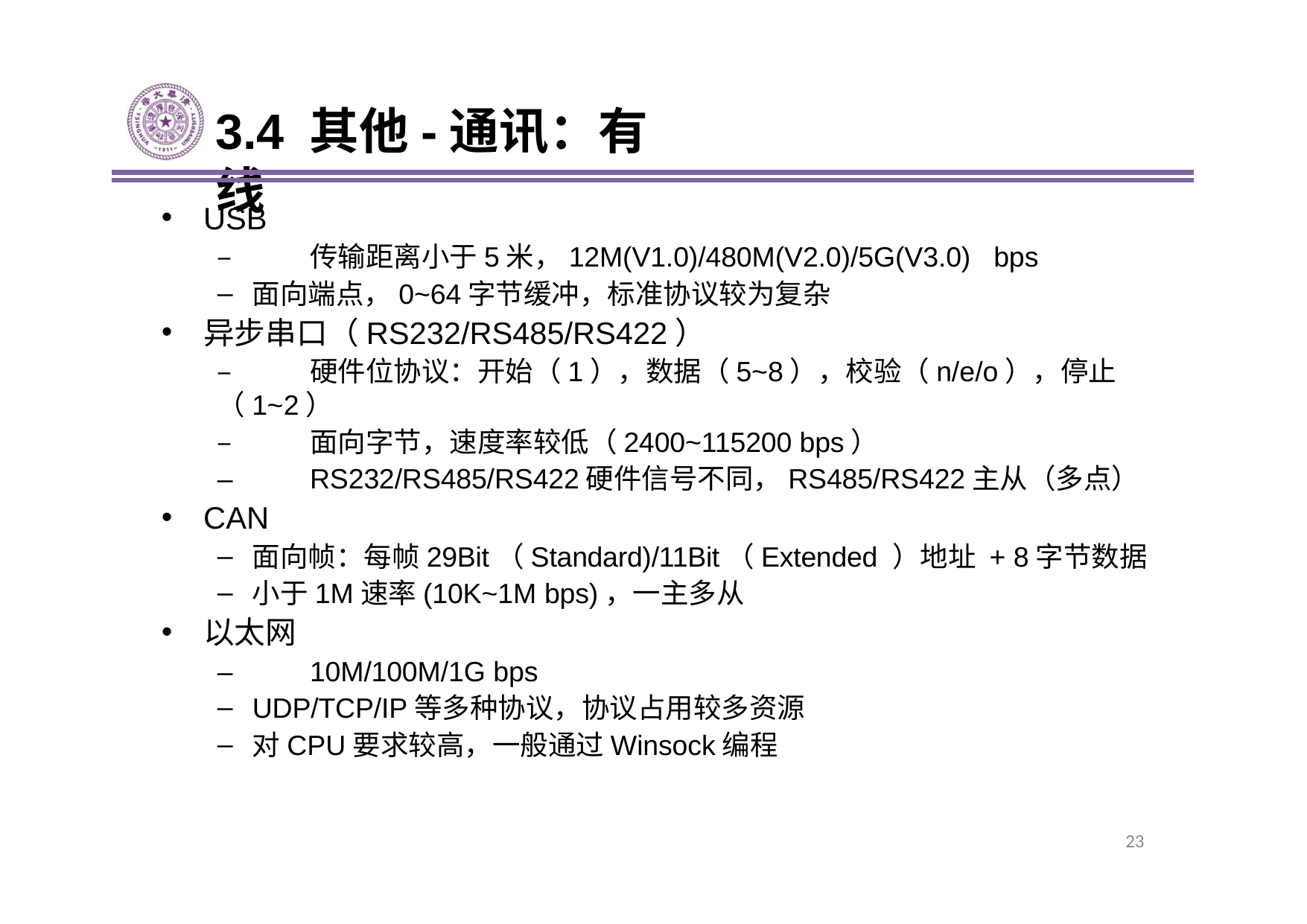

# 3.4 其他-通讯：有线

USB
–	传输距离小于5米，12M(V1.0)/480M(V2.0)/5G(V3.0)	bps
面向端点，0~64字节缓冲，标准协议较为复杂
异步串口（RS232/RS485/RS422）
–	硬件位协议：开始（1），数据（5~8），校验（n/e/o），停止（1~2）
–	面向字节，速度率较低（2400~115200 bps）
–	RS232/RS485/RS422硬件信号不同，RS485/RS422主从（多点）
CAN
面向帧：每帧29Bit（Standard)/11Bit（Extended ）地址 + 8字节数据
小于1M速率(10K~1M bps)，一主多从
以太网
–	10M/100M/1G bps
UDP/TCP/IP等多种协议，协议占用较多资源
对CPU要求较高，一般通过Winsock编程
23